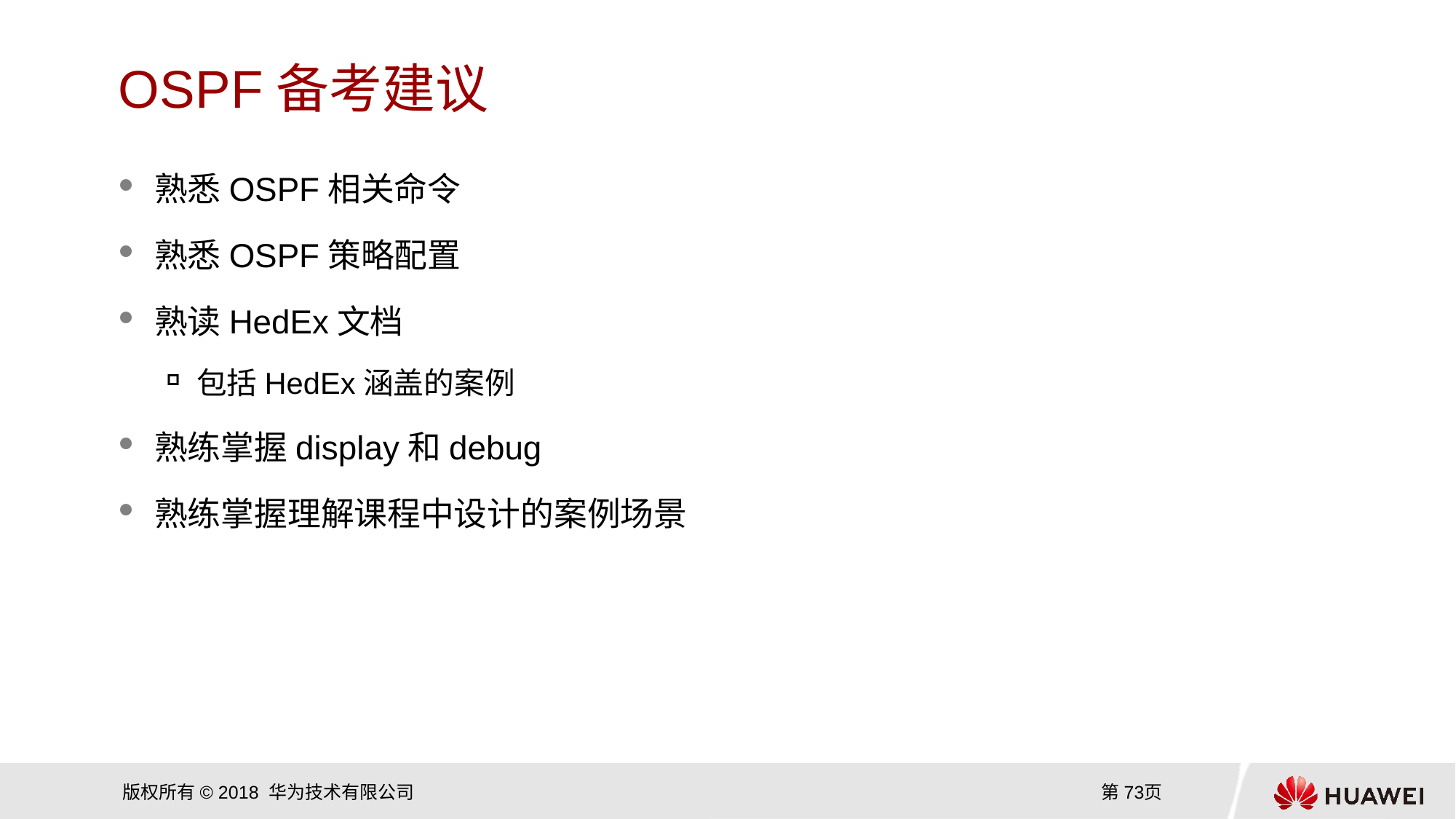

# OSPF备考建议
熟悉OSPF相关命令
熟悉OSPF策略配置
熟读HedEx文档
包括HedEx涵盖的案例
熟练掌握display和debug
熟练掌握理解课程中设计的案例场景